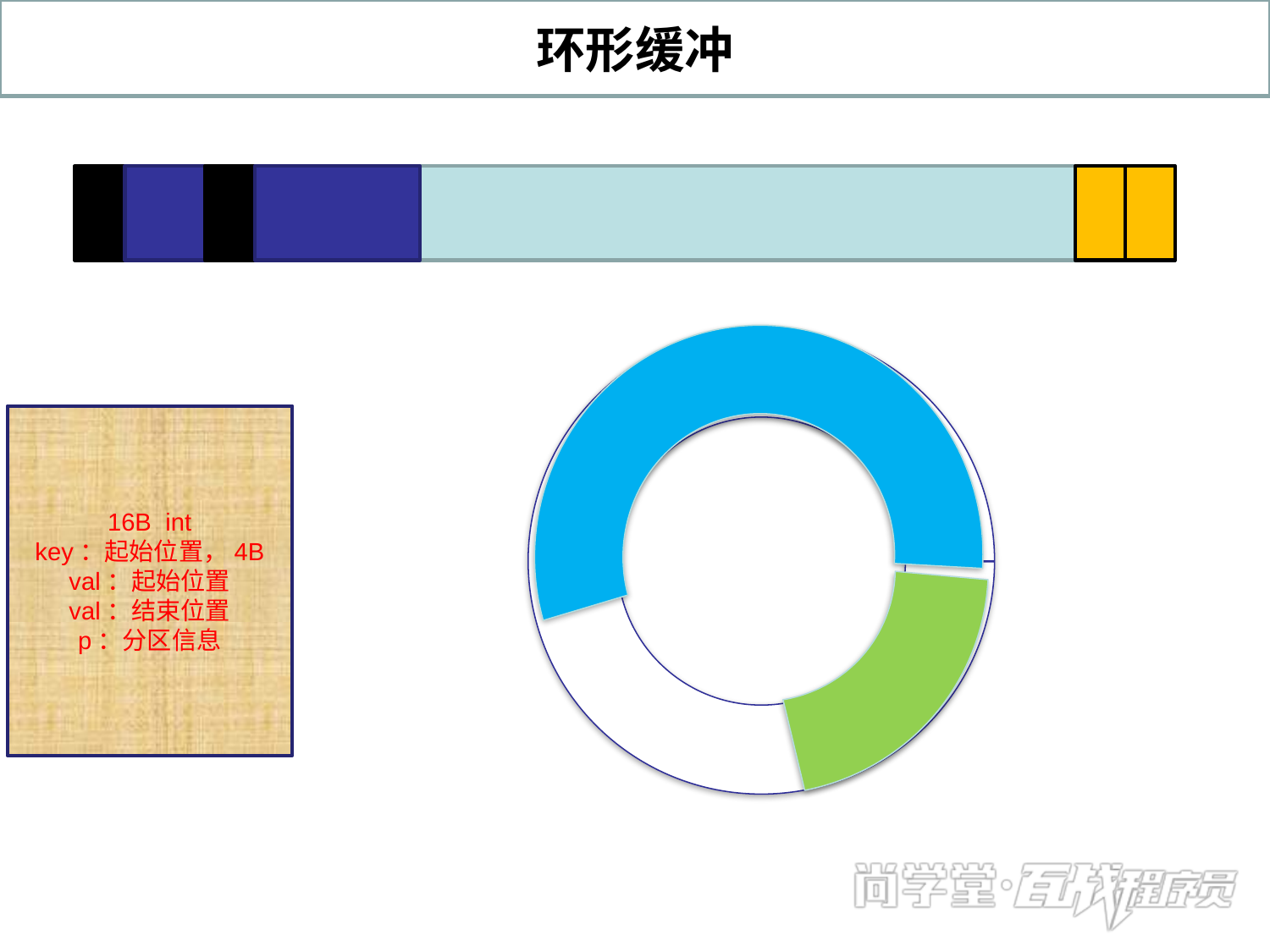

环形缓冲

16B  int
key：起始位置，4B
val：起始位置
val：结束位置
p：分区信息